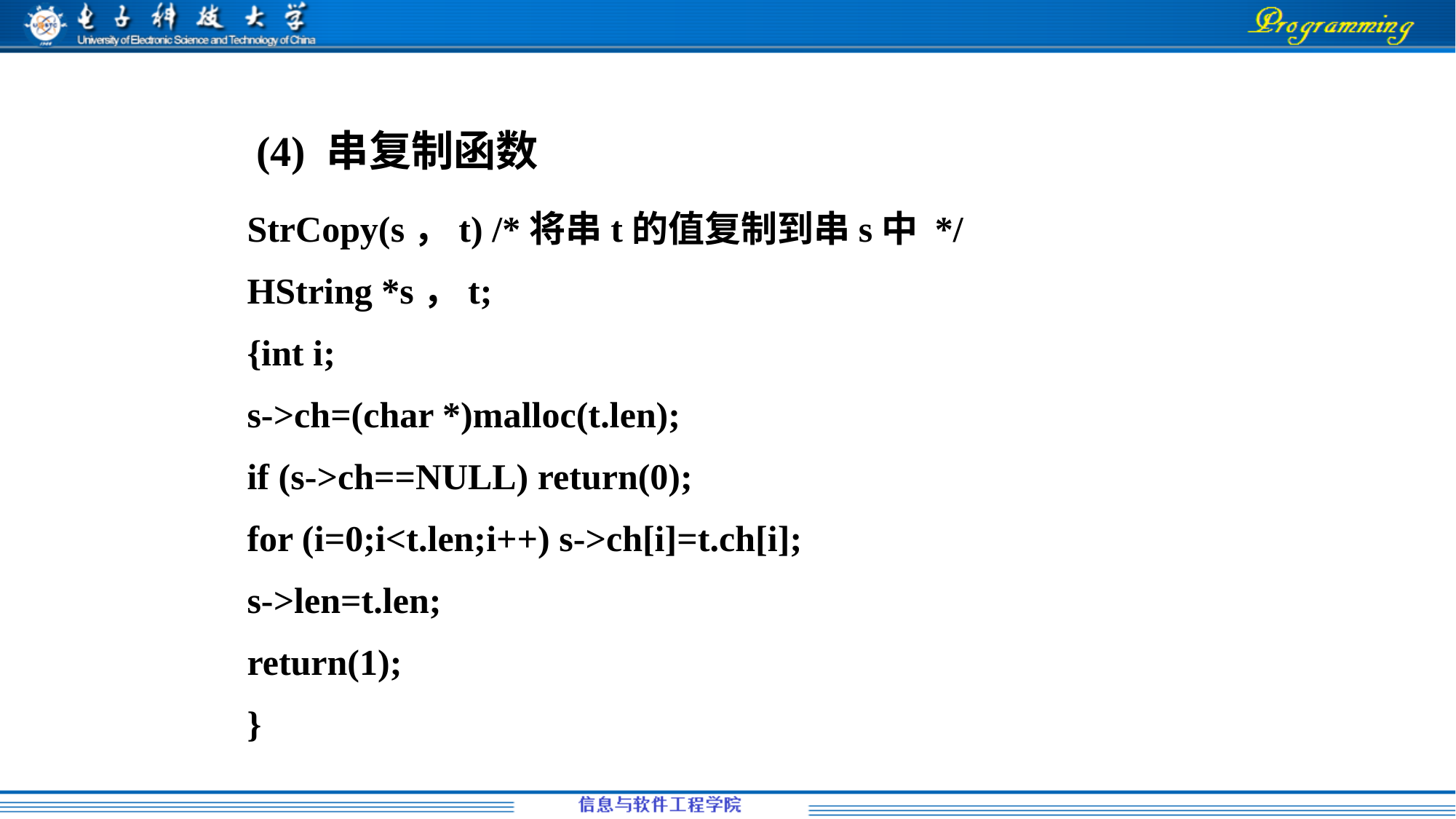

(4) 串复制函数
StrCopy(s，t) /*将串t的值复制到串s中 */
HString *s，t;
{int i;
s->ch=(char *)malloc(t.len);
if (s->ch==NULL) return(0);
for (i=0;i<t.len;i++) s->ch[i]=t.ch[i];
s->len=t.len;
return(1);
}